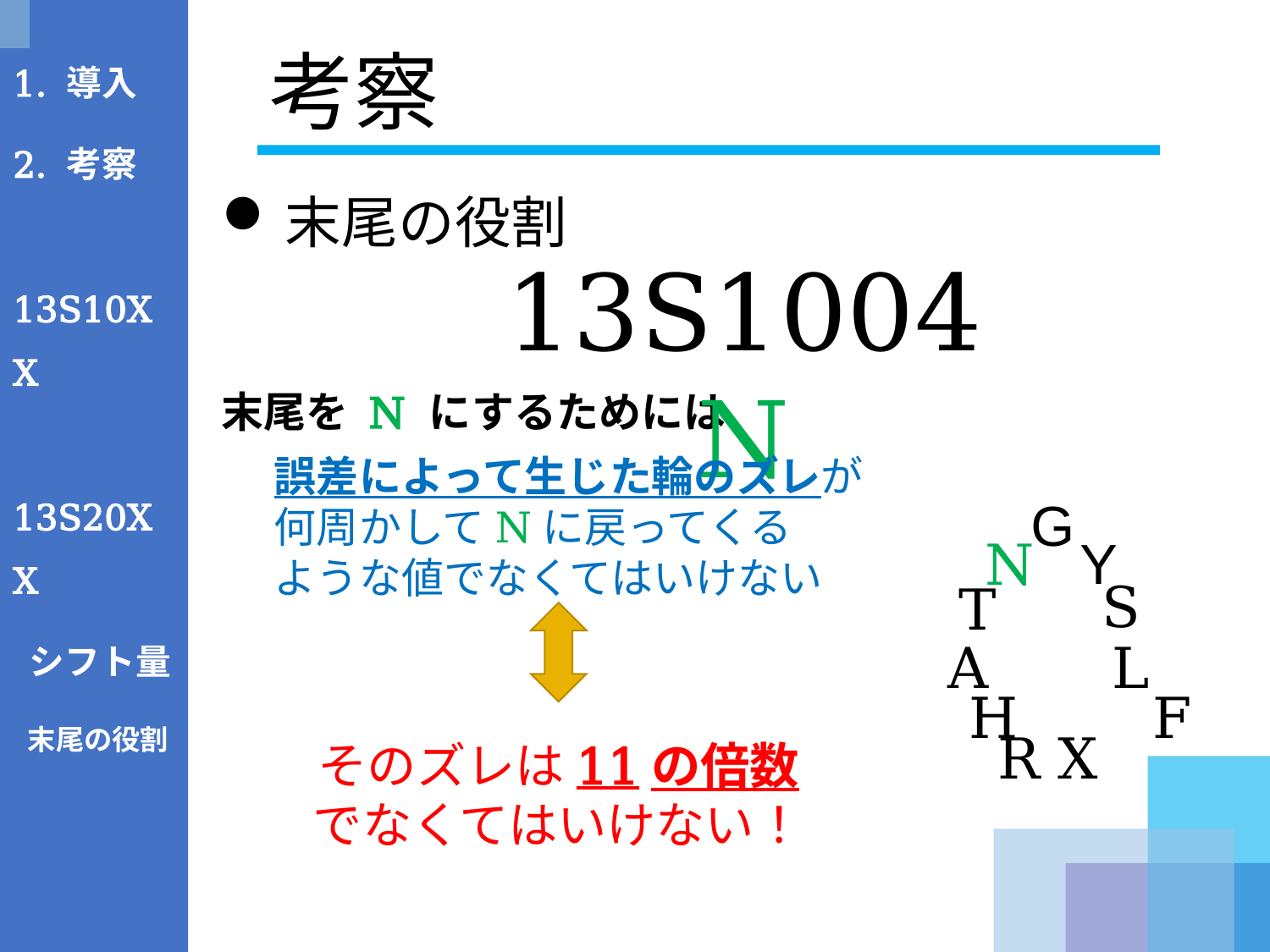

1. 導入
2. 考察
 13S10XX
 13S20XX
 シフト量
 末尾の役割

# 考察
末尾の役割
13S1004N
|  | H | A | T | N |
| --- | --- | --- | --- | --- |
| G | Y | S | L | F |
| G | Y | S | L | F |
| X | R | H | A | T |
| X | R | H | A | T |
| N | G | Y | S | L |
| N | G | Y | S | L |
| F | X | R | H | A |
| F | X | R |  |  |
末尾を N にするためには、
誤差によって生じた輪のズレが
何周かしてNに戻ってくる
ような値でなくてはいけない
G
Y
N
S
T

A
L
H
	F
R
X
そのズレは11の倍数
でなくてはいけない！